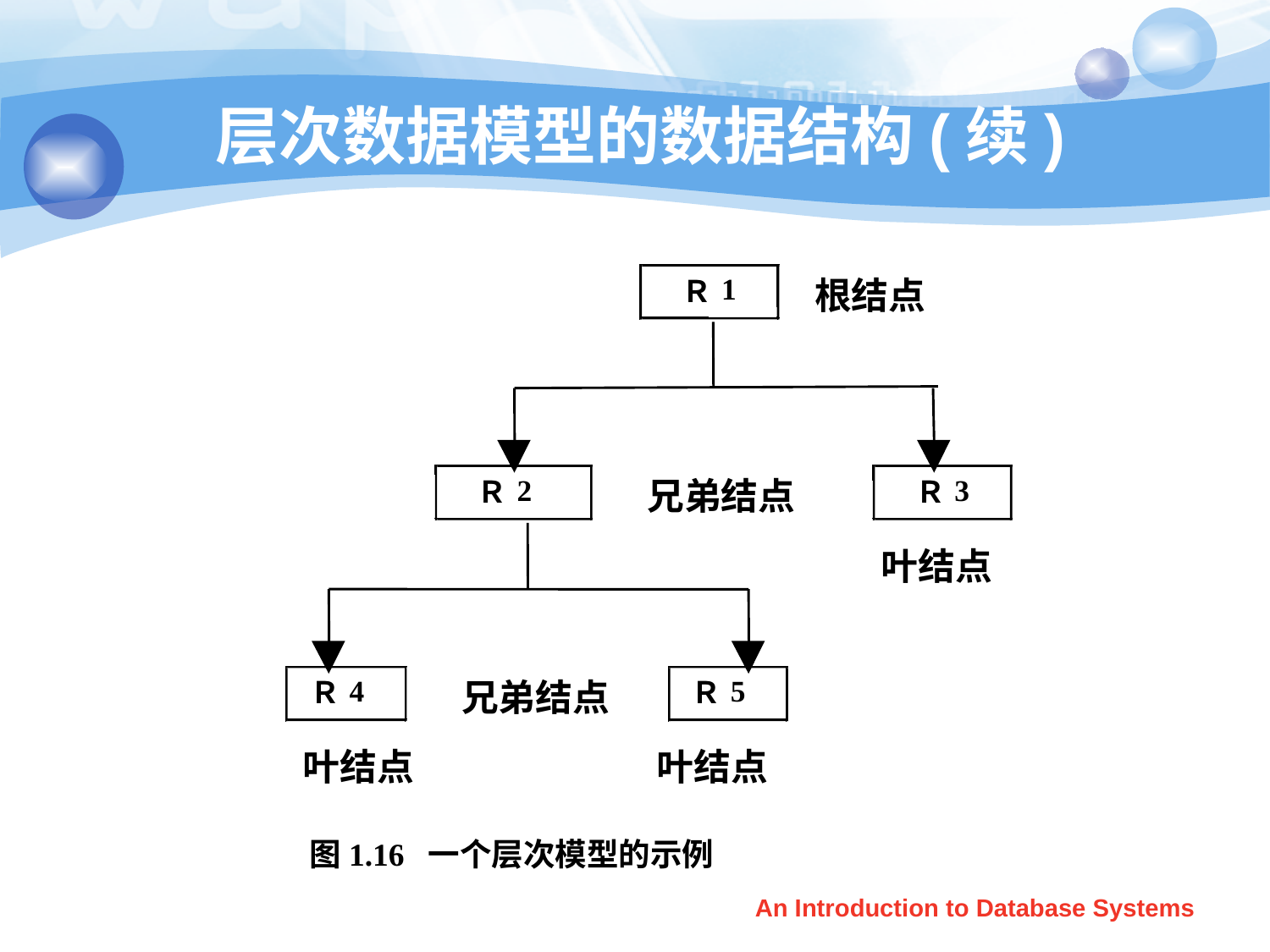

# 层次数据模型的数据结构(续)

1

Ｒ
根结点

2

3

Ｒ
兄弟结点

Ｒ

叶结点

4

5
Ｒ
兄弟结点

Ｒ

叶结点
叶结点

图1.16  一个层次模型的示例
An Introduction to Database Systems